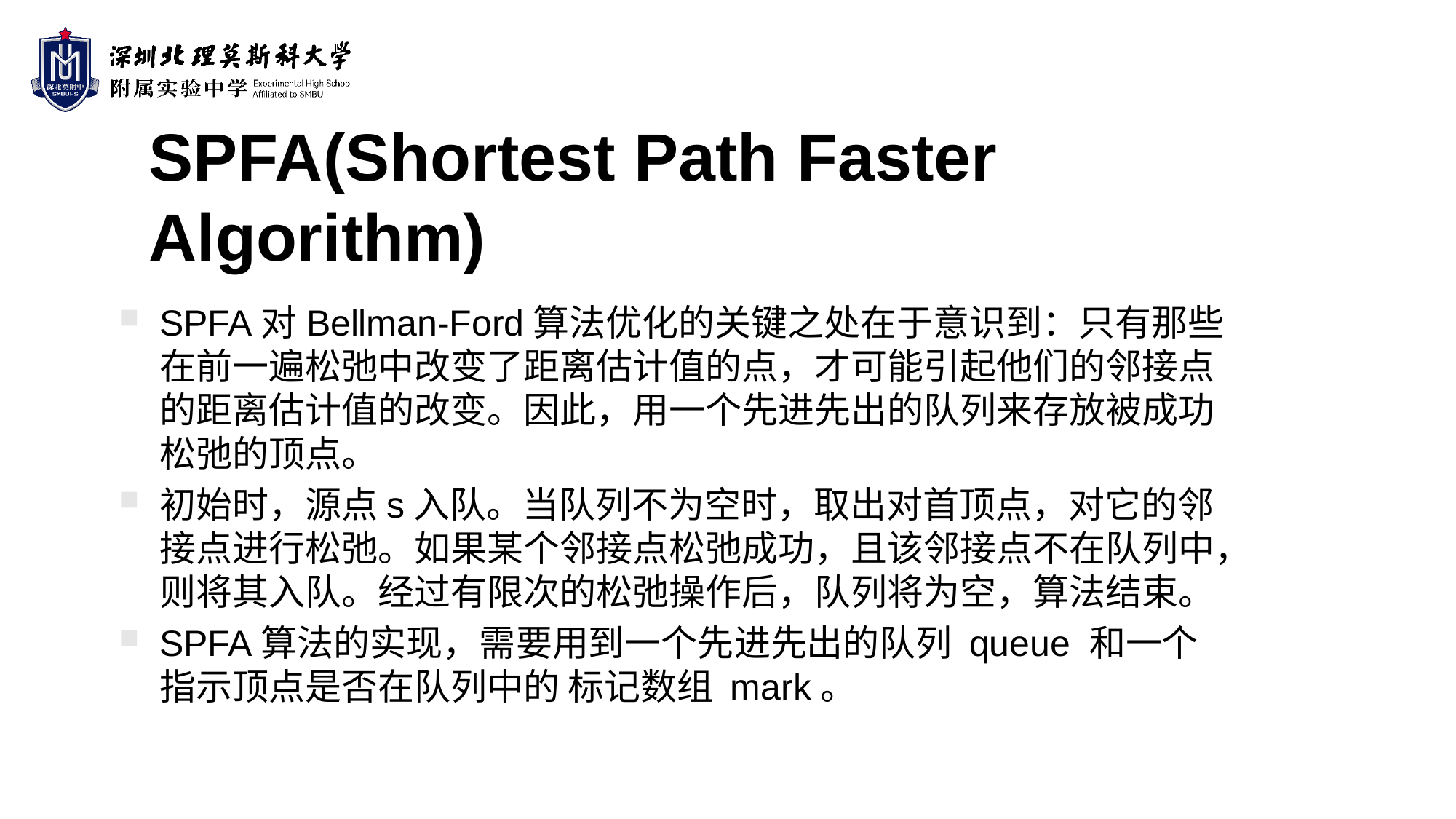

SPFA(Shortest Path Faster Algorithm)
SPFA对Bellman-Ford算法优化的关键之处在于意识到：只有那些在前一遍松弛中改变了距离估计值的点，才可能引起他们的邻接点的距离估计值的改变。因此，用一个先进先出的队列来存放被成功松弛的顶点。
初始时，源点s入队。当队列不为空时，取出对首顶点，对它的邻接点进行松弛。如果某个邻接点松弛成功，且该邻接点不在队列中，则将其入队。经过有限次的松弛操作后，队列将为空，算法结束。
SPFA算法的实现，需要用到一个先进先出的队列 queue 和一个指示顶点是否在队列中的 标记数组 mark。